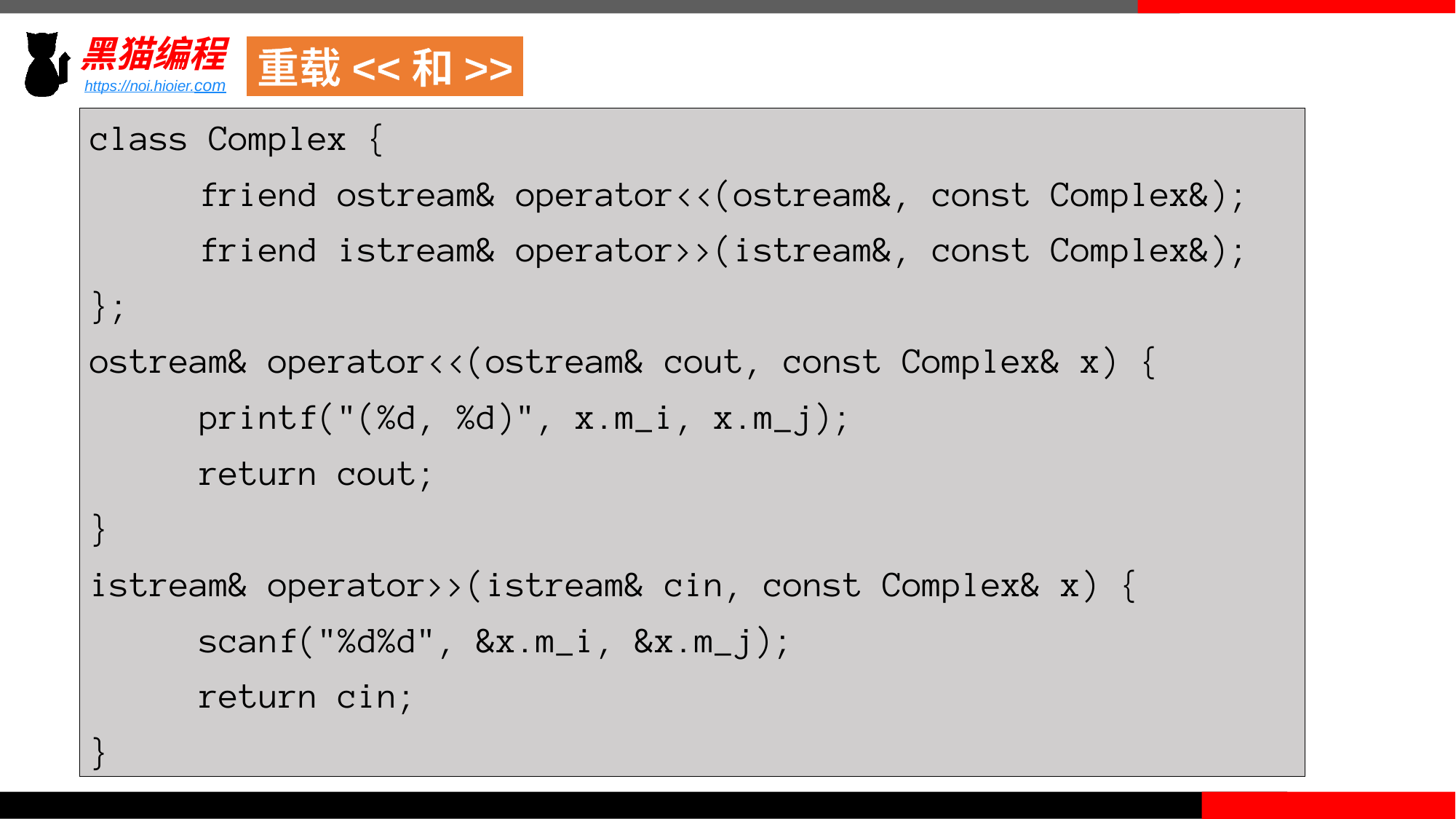

重载<<和>>
class Complex {
	friend ostream& operator<<(ostream&, const Complex&);
	friend istream& operator>>(istream&, const Complex&);
};
ostream& operator<<(ostream& cout, const Complex& x) {
	printf("(%d, %d)", x.m_i, x.m_j);
	return cout;
}
istream& operator>>(istream& cin, const Complex& x) {
	scanf("%d%d", &x.m_i, &x.m_j);
	return cin;
}